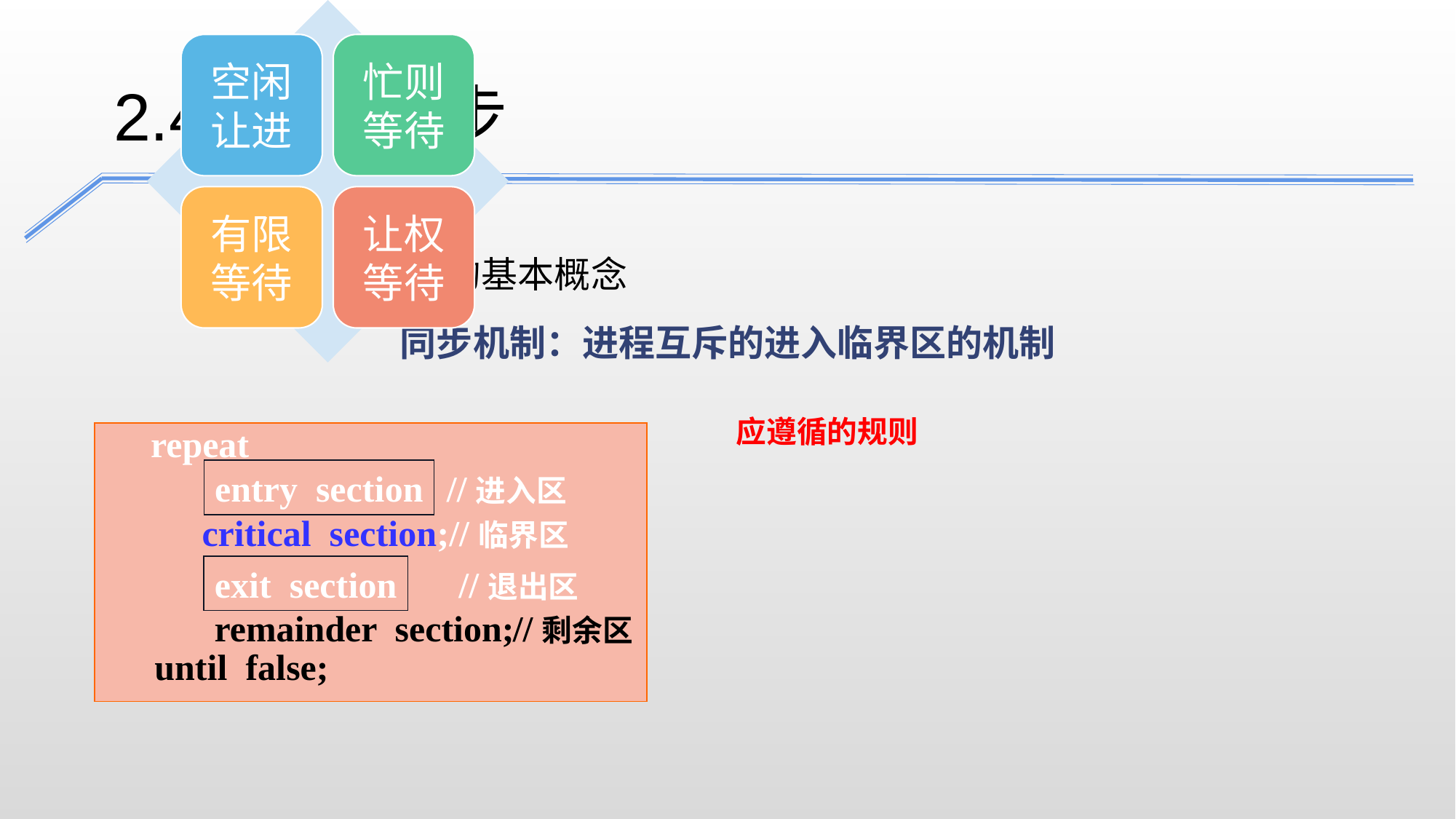

2.4 进程同步
2.4.1进程同步的基本概念
同步机制：进程互斥的进入临界区的机制
应遵循的规则
repeat
critical  section;//临界区
until  false;

entry  section
//进入区
exit  section
//退出区
remainder  section;
//剩余区
空闲让进
忙则等待
有限等待
让权等待